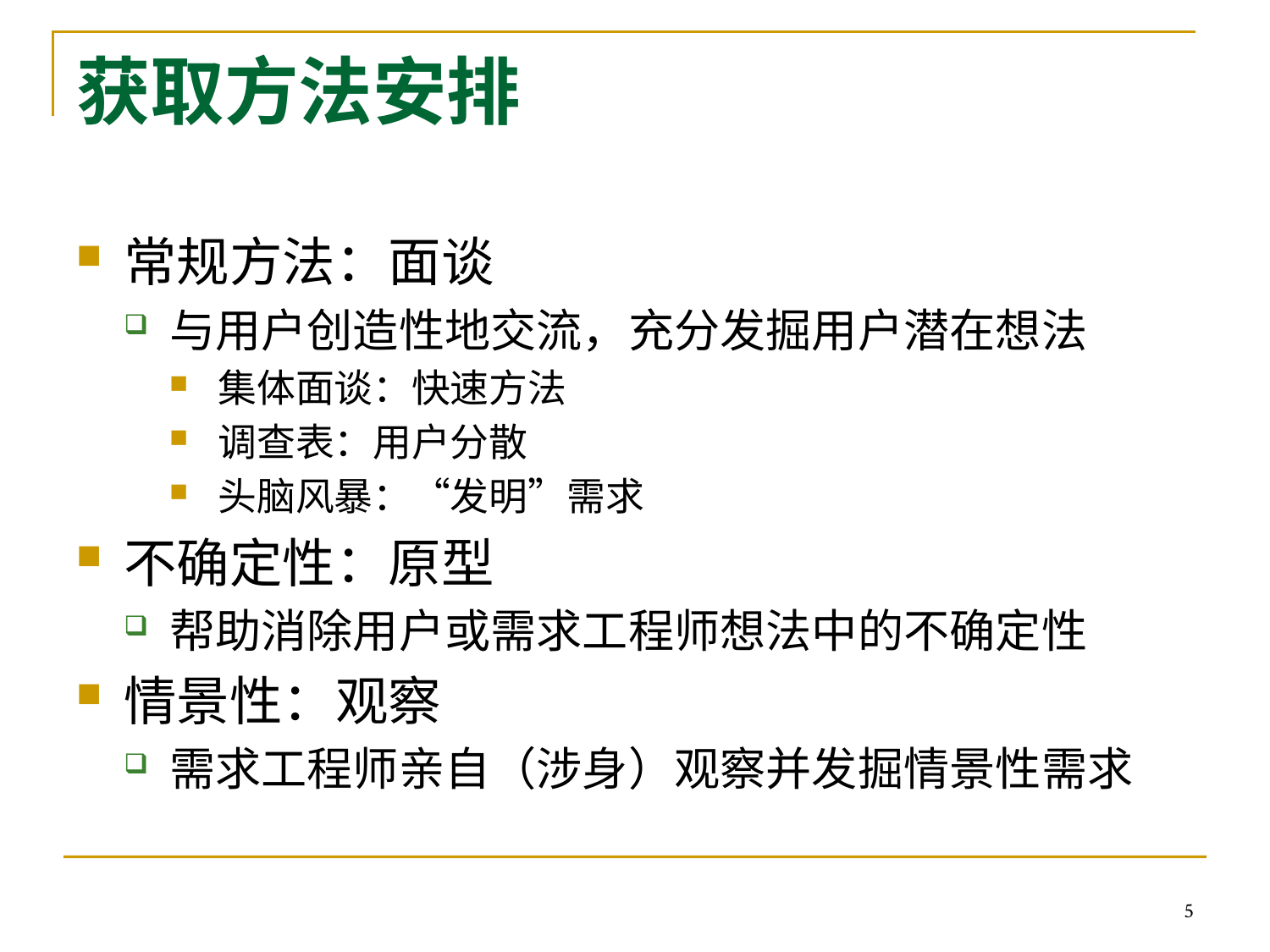

# 获取方法安排
常规方法：面谈
与用户创造性地交流，充分发掘用户潜在想法
集体面谈：快速方法
调查表：用户分散
头脑风暴：“发明”需求
不确定性：原型
帮助消除用户或需求工程师想法中的不确定性
情景性：观察
需求工程师亲自（涉身）观察并发掘情景性需求
5